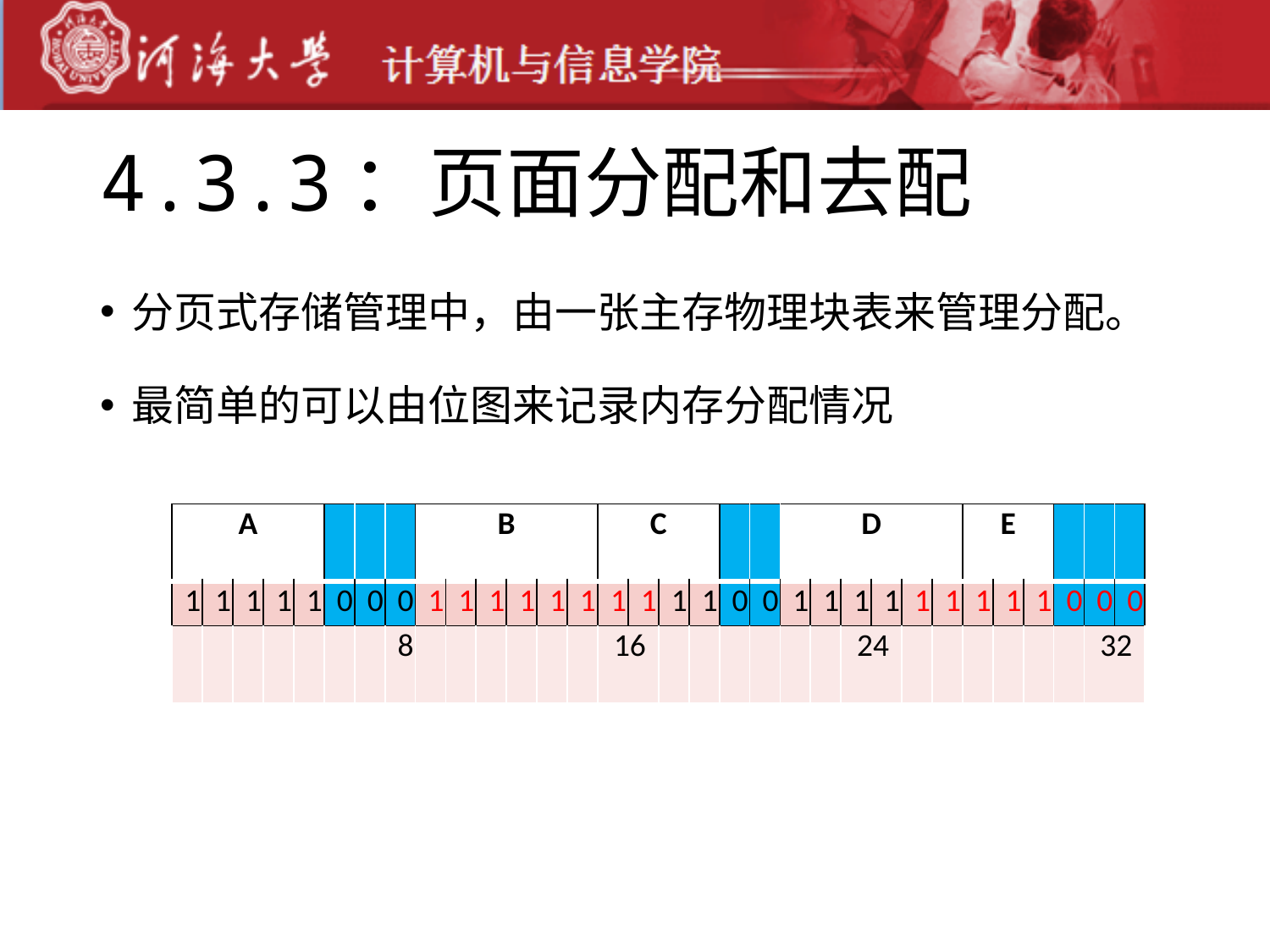

# 4.3.3：页面分配和去配
分页式存储管理中，由一张主存物理块表来管理分配。
最简单的可以由位图来记录内存分配情况

| A |  |  |  |  |  |  |  | B |  |  |  |  |  | C |  |  |  |  |  | D |  |  |  |  |  | E |  |  |  |  |  |
| --- | --- | --- | --- | --- | --- | --- | --- | --- | --- | --- | --- | --- | --- | --- | --- | --- | --- | --- | --- | --- | --- | --- | --- | --- | --- | --- | --- | --- | --- | --- | --- |
| 1 | 1 | 1 | 1 | 1 | 0 | 0 | 0 | 1 | 1 | 1 | 1 | 1 | 1 | 1 | 1 | 1 | 1 | 0 | 0 | 1 | 1 | 1 | 1 | 1 | 1 | 1 | 1 | 1 | 0 | 0 | 0 |
|  |  |  |  |  |  |  | 8 |  |  |  |  |  |  | 16 |  |  |  |  |  |  |  | 24 |  |  |  |  |  |  |  | 32 |  |